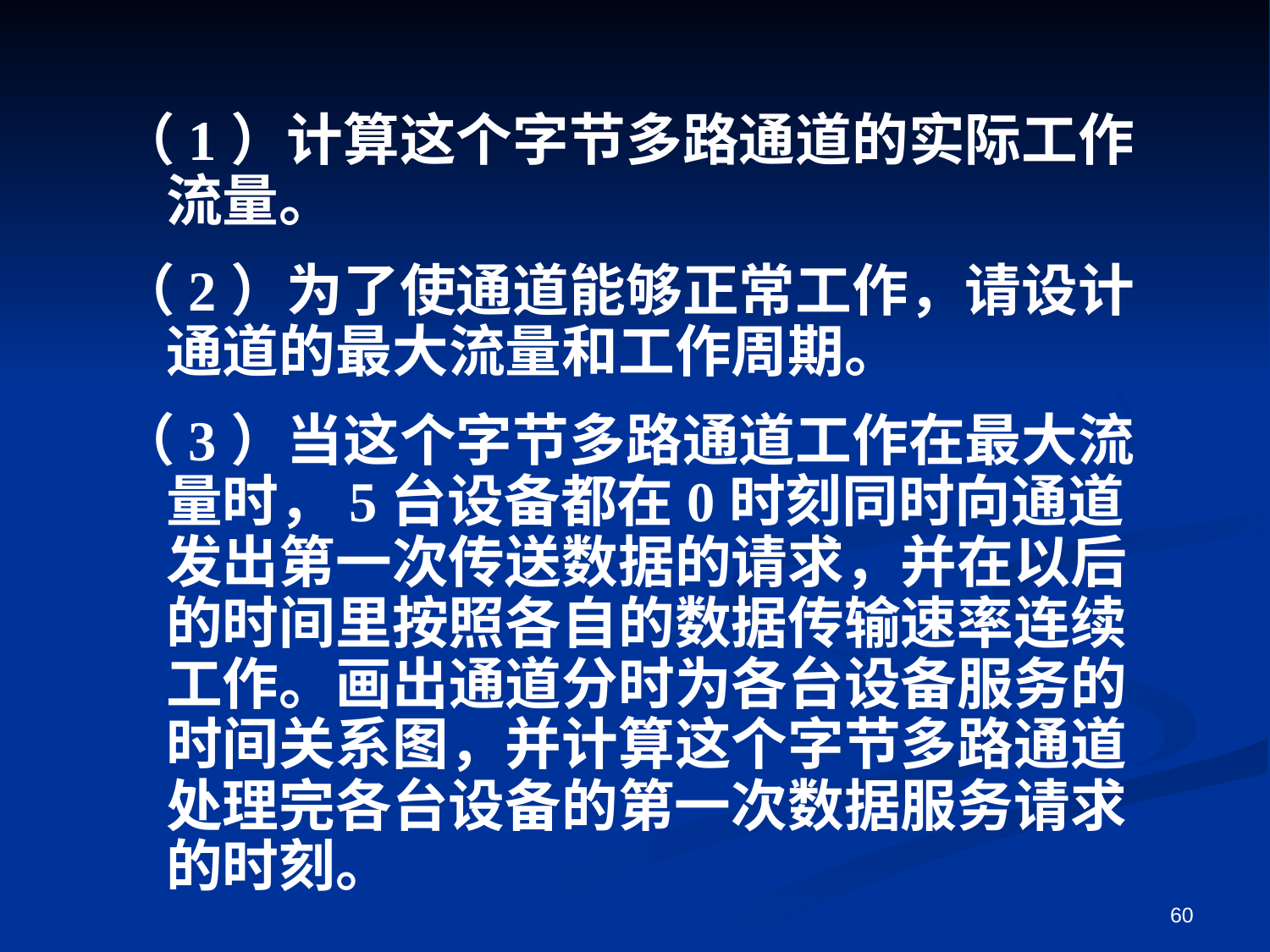

（1）计算这个字节多路通道的实际工作流量。
（2）为了使通道能够正常工作，请设计通道的最大流量和工作周期。
（3）当这个字节多路通道工作在最大流量时，5台设备都在0时刻同时向通道发出第一次传送数据的请求，并在以后的时间里按照各自的数据传输速率连续工作。画出通道分时为各台设备服务的时间关系图，并计算这个字节多路通道处理完各台设备的第一次数据服务请求的时刻。
60